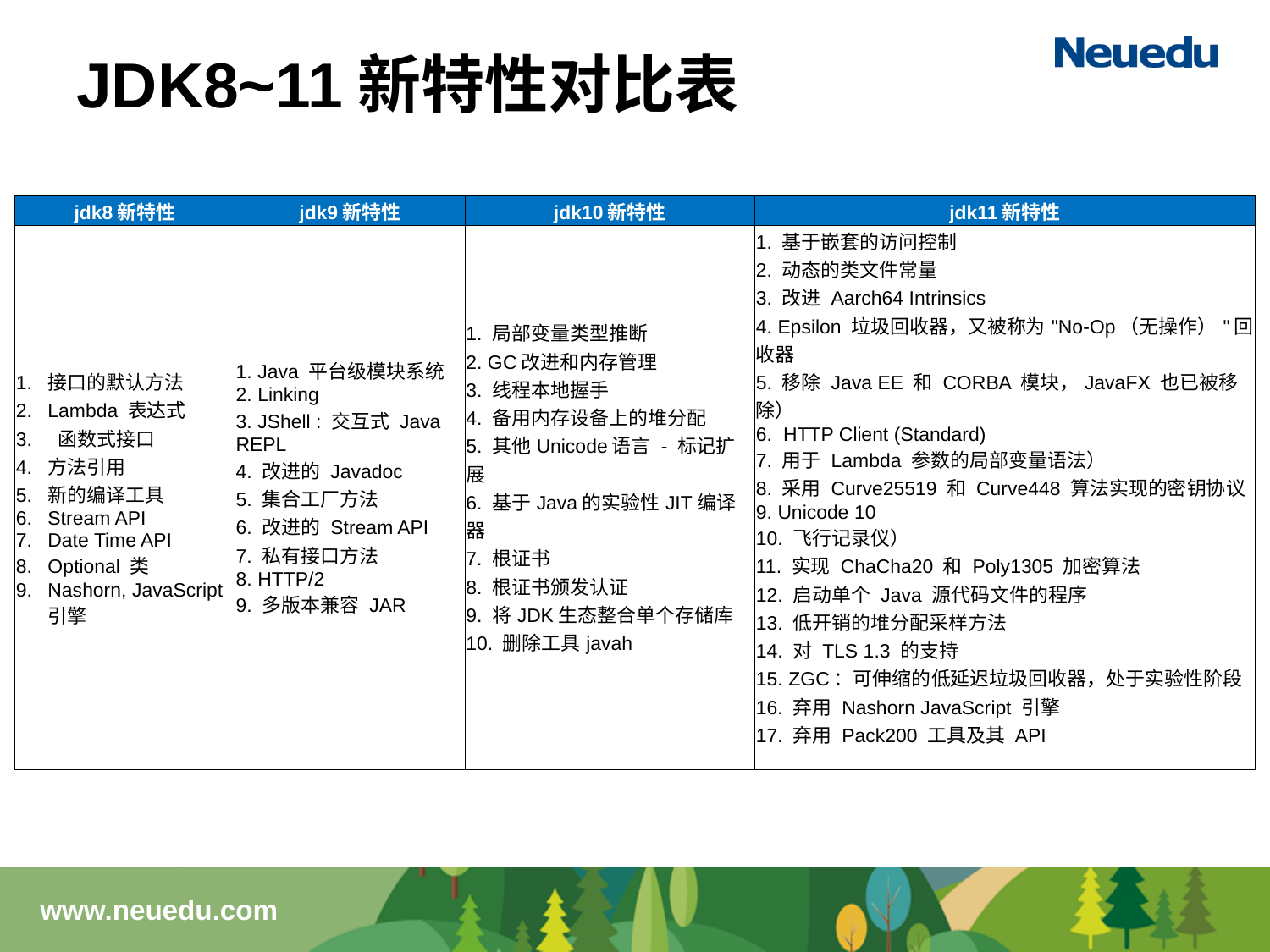

# JDK8~11新特性对比表
| jdk8新特性 | jdk9新特性 | jdk10新特性 | jdk11新特性 |
| --- | --- | --- | --- |
| 接口的默认方法 Lambda 表达式 函数式接口 方法引用 新的编译工具 Stream API  Date Time API Optional 类 Nashorn, JavaScript 引擎 | 1. Java 平台级模块系统 2. Linking 3. JShell : 交互式 Java REPL 4. 改进的 Javadoc 5. 集合工厂方法 6. 改进的 Stream API 7. 私有接口方法 8. HTTP/2 9. 多版本兼容 JAR | 1. 局部变量类型推断 2. GC改进和内存管理 3. 线程本地握手 4. 备用内存设备上的堆分配 5. 其他Unicode语言 - 标记扩展 6. 基于Java的实验性JIT编译器 7. 根证书 8. 根证书颁发认证 9. 将JDK生态整合单个存储库 10. 删除工具javah | 1. 基于嵌套的访问控制 2. 动态的类文件常量 3. 改进 Aarch64 Intrinsics 4. Epsilon 垃圾回收器，又被称为"No-Op（无操作）"回收器 5. 移除 Java EE 和 CORBA 模块，JavaFX 也已被移除） 6. HTTP Client (Standard) 7. 用于 Lambda 参数的局部变量语法） 8. 采用 Curve25519 和 Curve448 算法实现的密钥协议 9. Unicode 10 10. 飞行记录仪） 11. 实现 ChaCha20 和 Poly1305 加密算法 12. 启动单个 Java 源代码文件的程序 13. 低开销的堆分配采样方法 14. 对 TLS 1.3 的支持 15. ZGC：可伸缩的低延迟垃圾回收器，处于实验性阶段 16. 弃用 Nashorn JavaScript 引擎 17. 弃用 Pack200 工具及其 API |